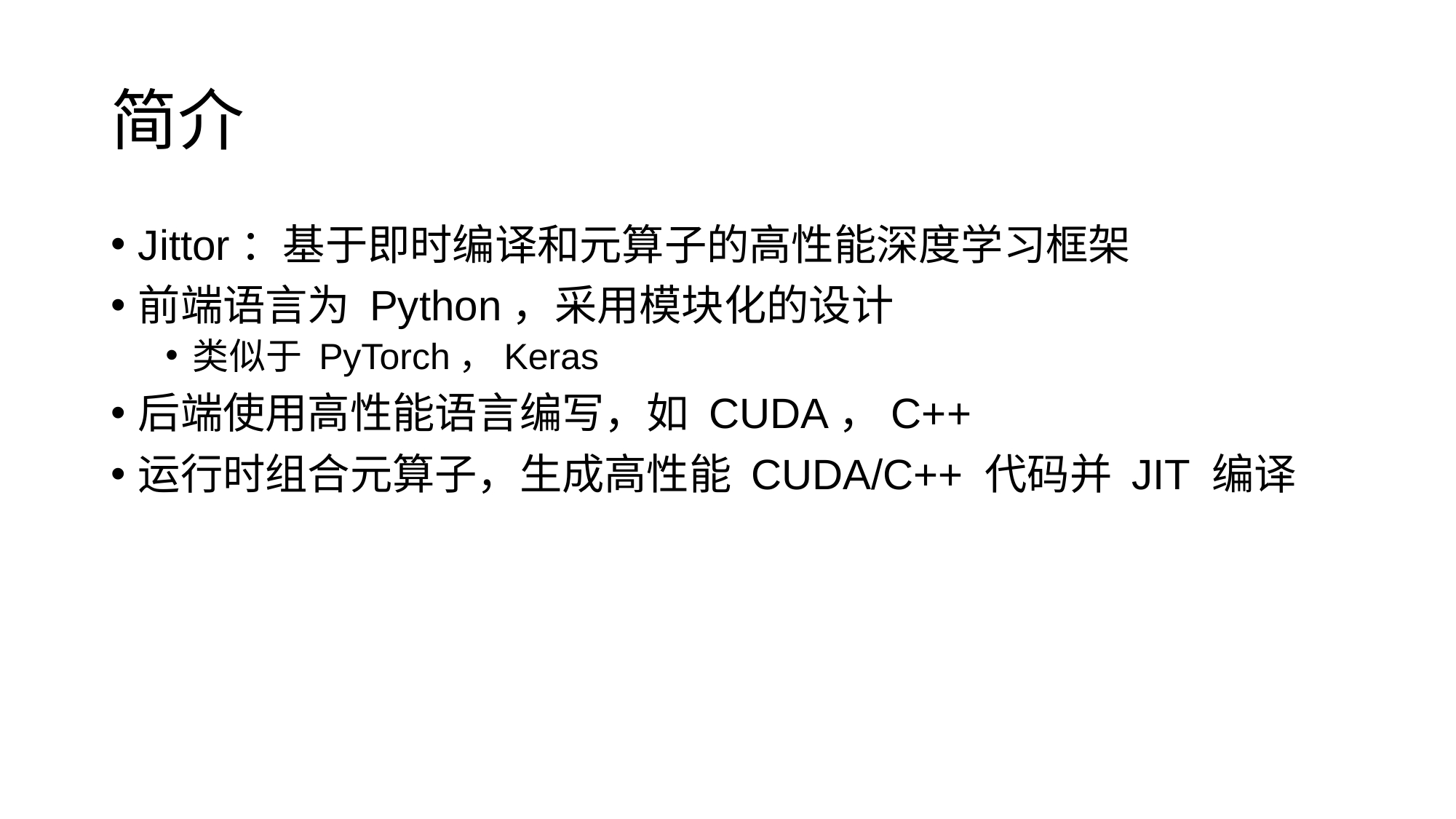

# 简介
Jittor：基于即时编译和元算子的高性能深度学习框架
前端语言为 Python，采用模块化的设计
类似于 PyTorch，Keras
后端使用高性能语言编写，如 CUDA，C++
运行时组合元算子，生成高性能 CUDA/C++ 代码并 JIT 编译